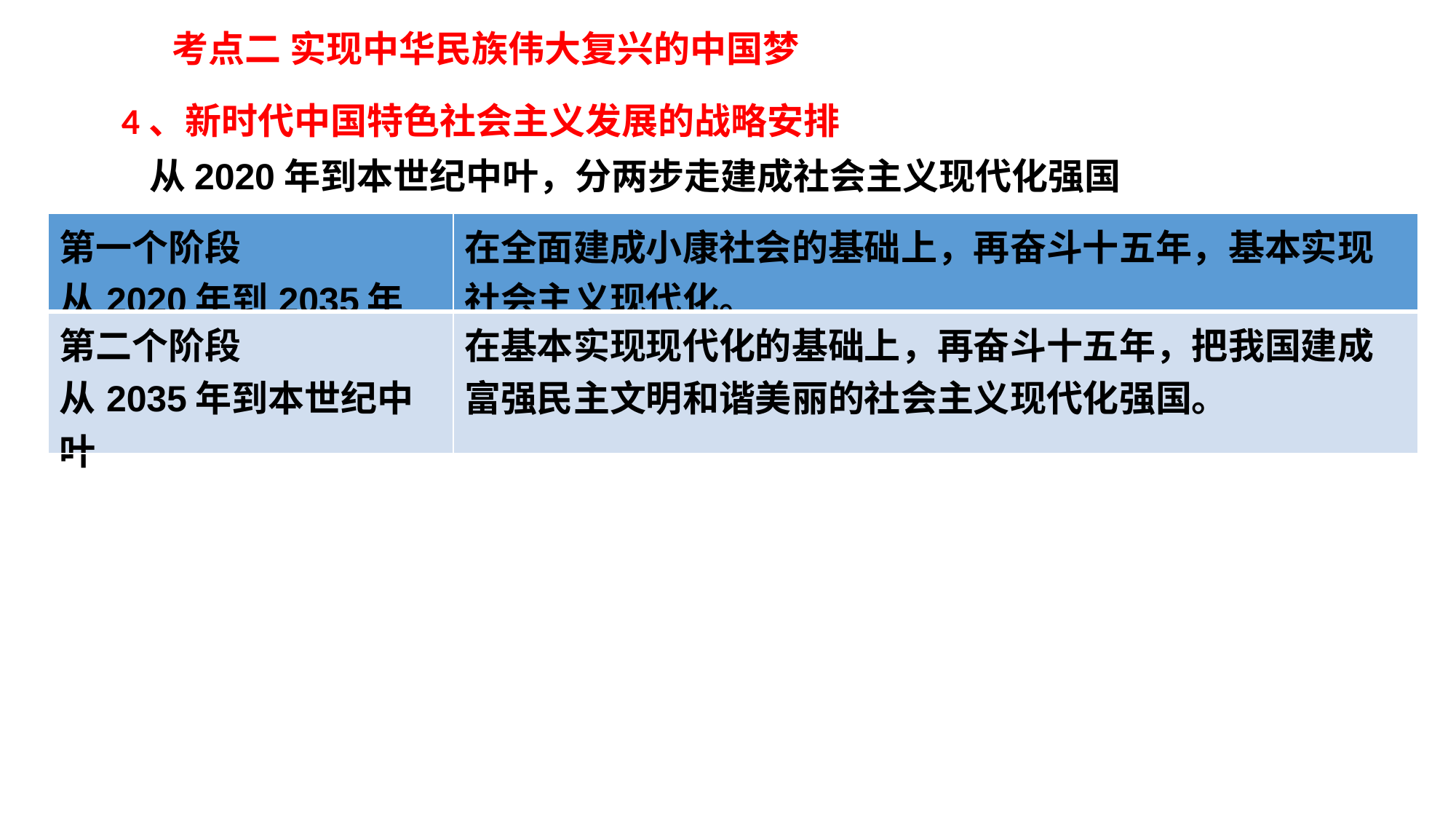

考点二 实现中华民族伟大复兴的中国梦
4、新时代中国特色社会主义发展的战略安排
 从2020年到本世纪中叶，分两步走建成社会主义现代化强国
| 第一个阶段 从2020年到2035年 | 在全面建成小康社会的基础上，再奋斗十五年，基本实现社会主义现代化。 |
| --- | --- |
| 第二个阶段 从2035年到本世纪中叶 | 在基本实现现代化的基础上，再奋斗十五年，把我国建成富强民主文明和谐美丽的社会主义现代化强国。 |